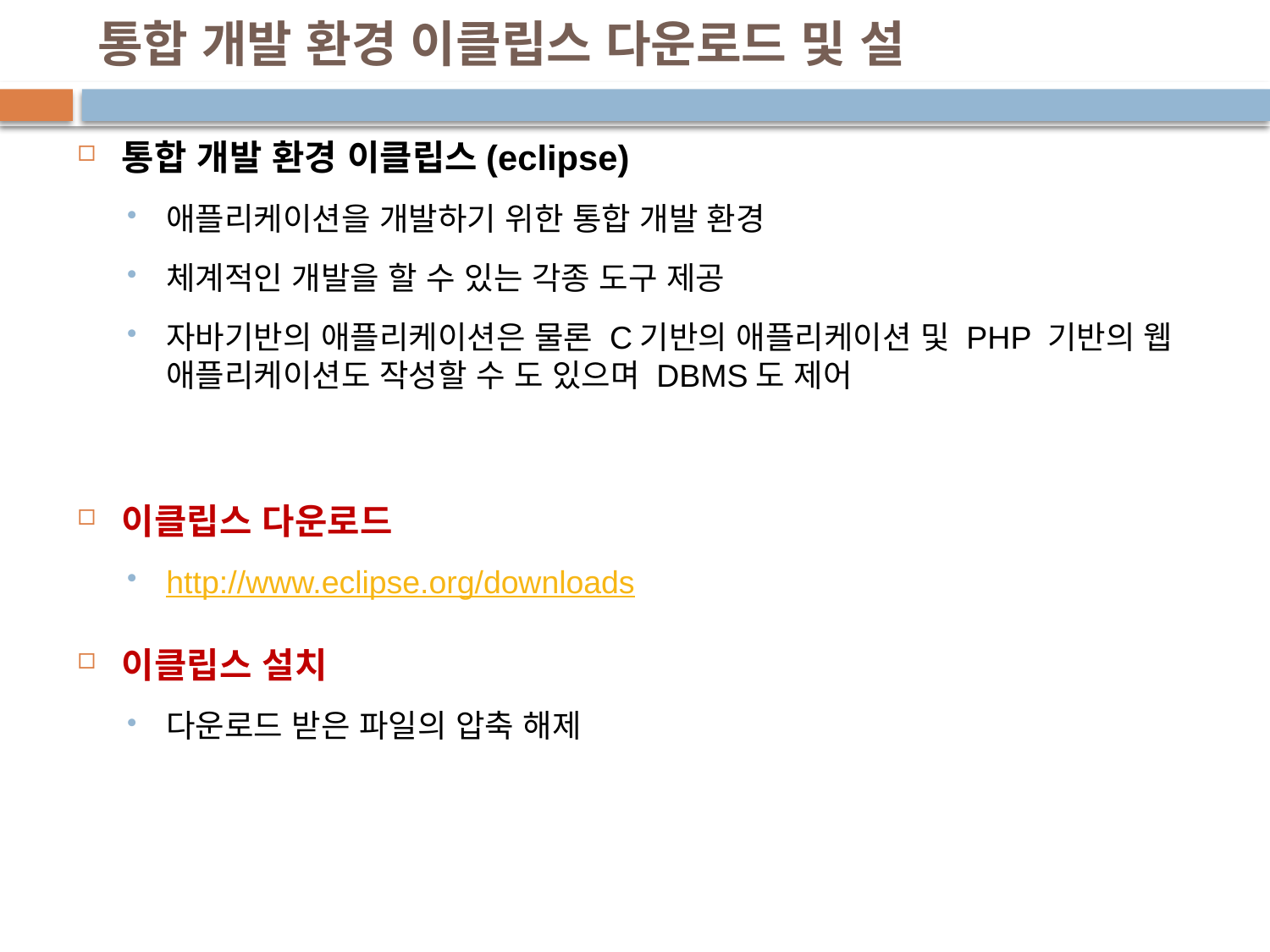

# 통합 개발 환경 이클립스 다운로드 및 설
통합 개발 환경 이클립스(eclipse)
애플리케이션을 개발하기 위한 통합 개발 환경
체계적인 개발을 할 수 있는 각종 도구 제공
자바기반의 애플리케이션은 물론 C기반의 애플리케이션 및 PHP 기반의 웹 애플리케이션도 작성할 수 도 있으며 DBMS도 제어

이클립스 다운로드
http://www.eclipse.org/downloads
이클립스 설치
다운로드 받은 파일의 압축 해제